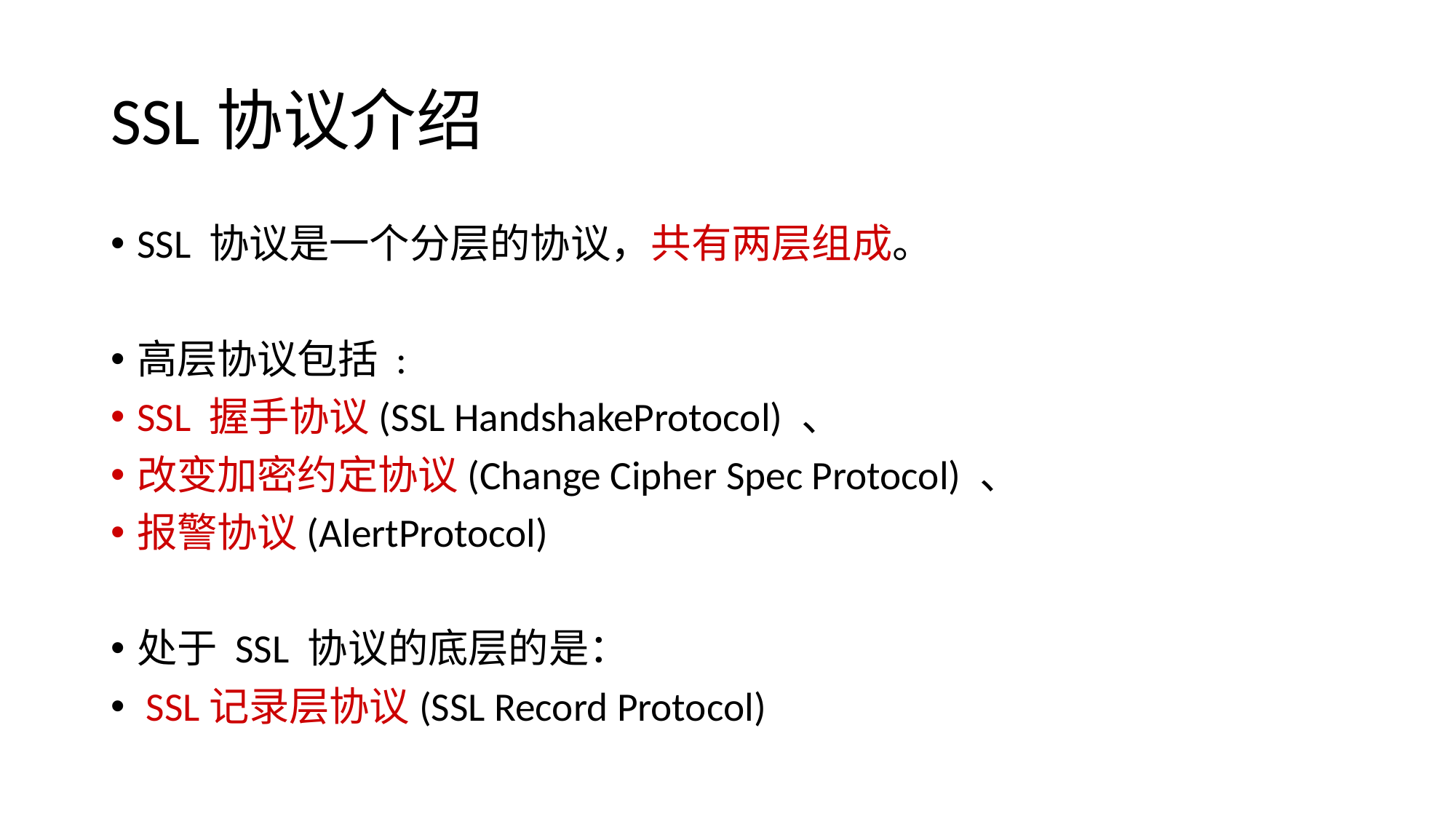

# SSL协议介绍
SSL 协议是一个分层的协议，共有两层组成。

高层协议包括 :
SSL 握手协议(SSL HandshakeProtocol) 、
改变加密约定协议(Change Cipher Spec Protocol) 、
报警协议(AlertProtocol)

处于 SSL 协议的底层的是：
 SSL记录层协议(SSL Record Protocol)